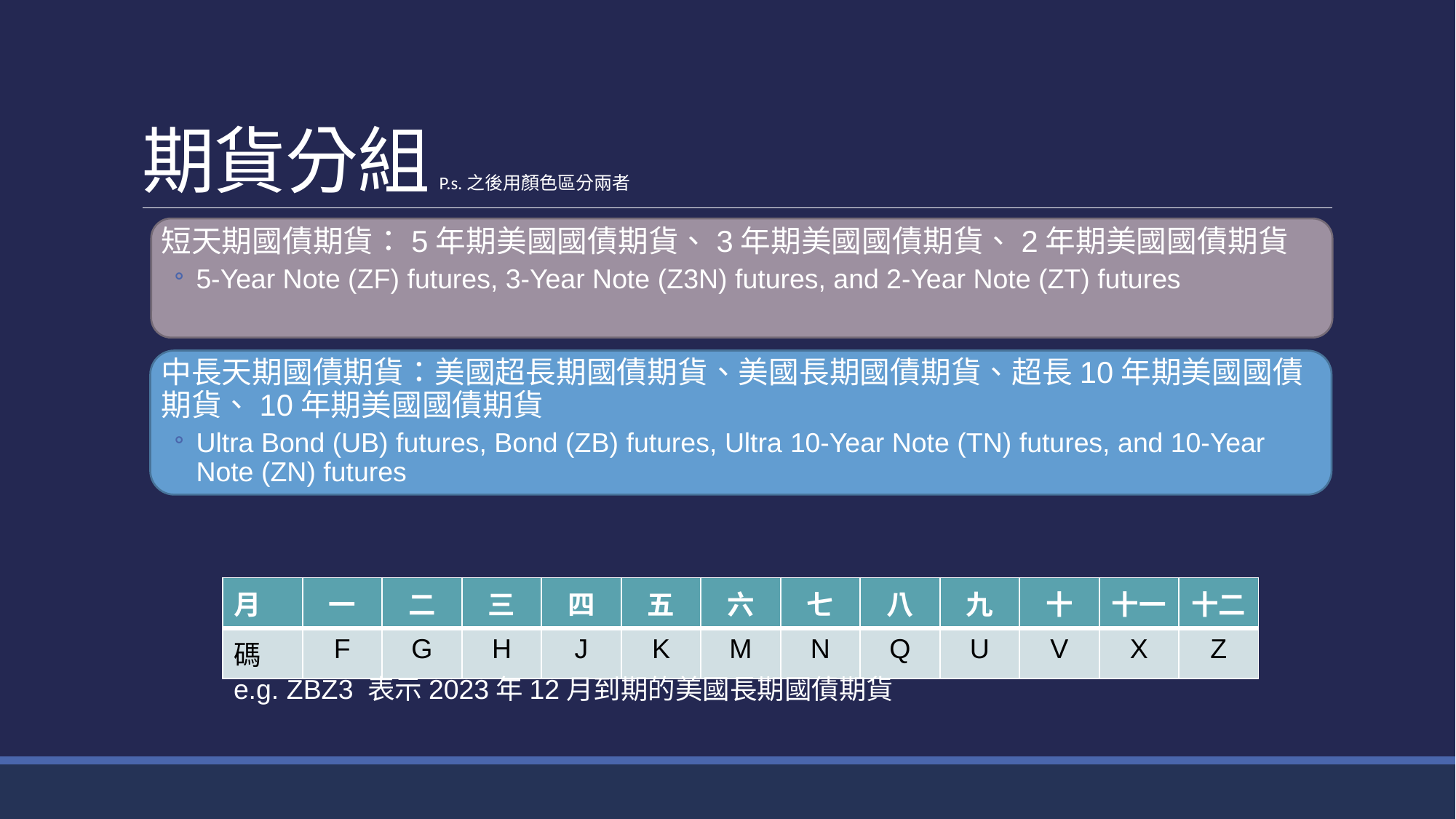

# 期貨分組
P.s.之後用顏色區分兩者

短天期國債期貨：5年期美國國債期貨、3年期美國國債期貨、2年期美國國債期貨
5-Year Note (ZF) futures, 3-Year Note (Z3N) futures, and 2-Year Note (ZT) futures

中長天期國債期貨：美國超長期國債期貨、美國長期國債期貨、超長10年期美國國債期貨、10年期美國國債期貨
Ultra Bond (UB) futures, Bond (ZB) futures, Ultra 10-Year Note (TN) futures, and 10-Year Note (ZN) futures

| 月 | 一 | 二 | 三 | 四 | 五 | 六 | 七 | 八 | 九 | 十 | 十一 | 十二 |
| --- | --- | --- | --- | --- | --- | --- | --- | --- | --- | --- | --- | --- |
| 碼 | F | G | H | J | K | M | N | Q | U | V | X | Z |
e.g. ZBZ3 表示2023年12月到期的美國長期國債期貨